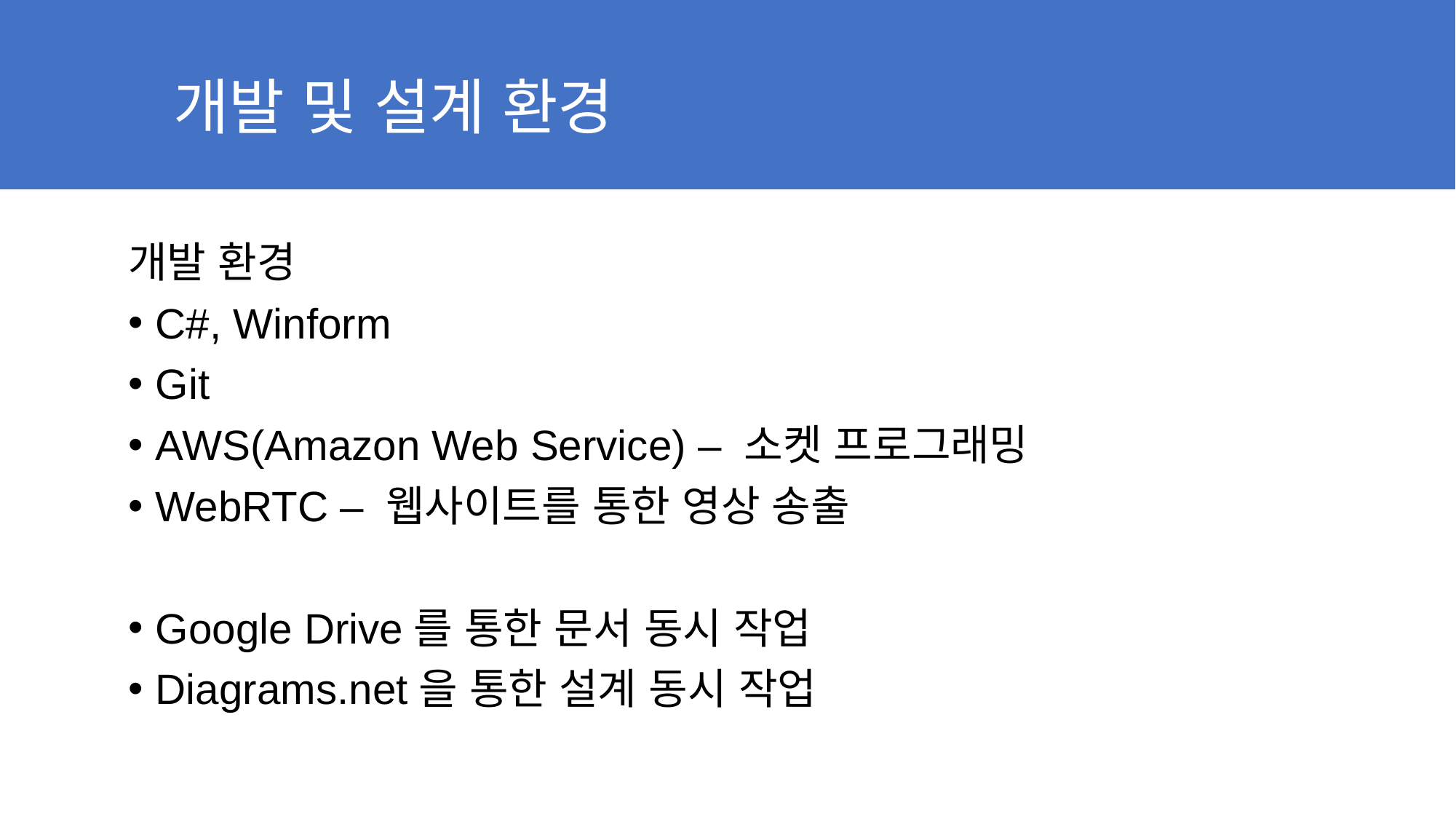

# 개발 및 설계 환경
개발 환경
C#, Winform
Git
AWS(Amazon Web Service) – 소켓 프로그래밍
WebRTC – 웹사이트를 통한 영상 송출

Google Drive를 통한 문서 동시 작업
Diagrams.net을 통한 설계 동시 작업